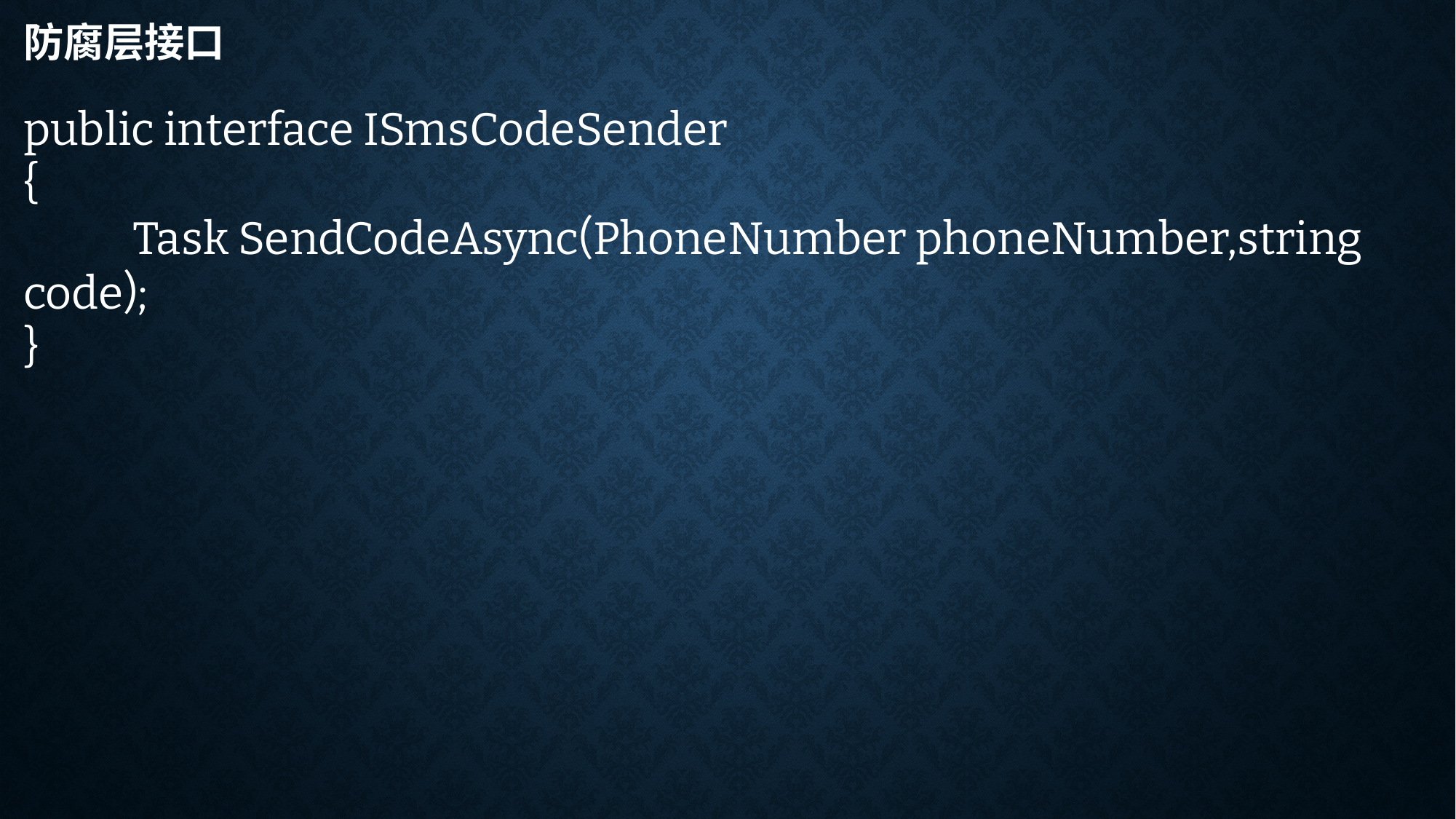

# 防腐层接口
public interface ISmsCodeSender
{
	Task SendCodeAsync(PhoneNumber phoneNumber,string code);
}